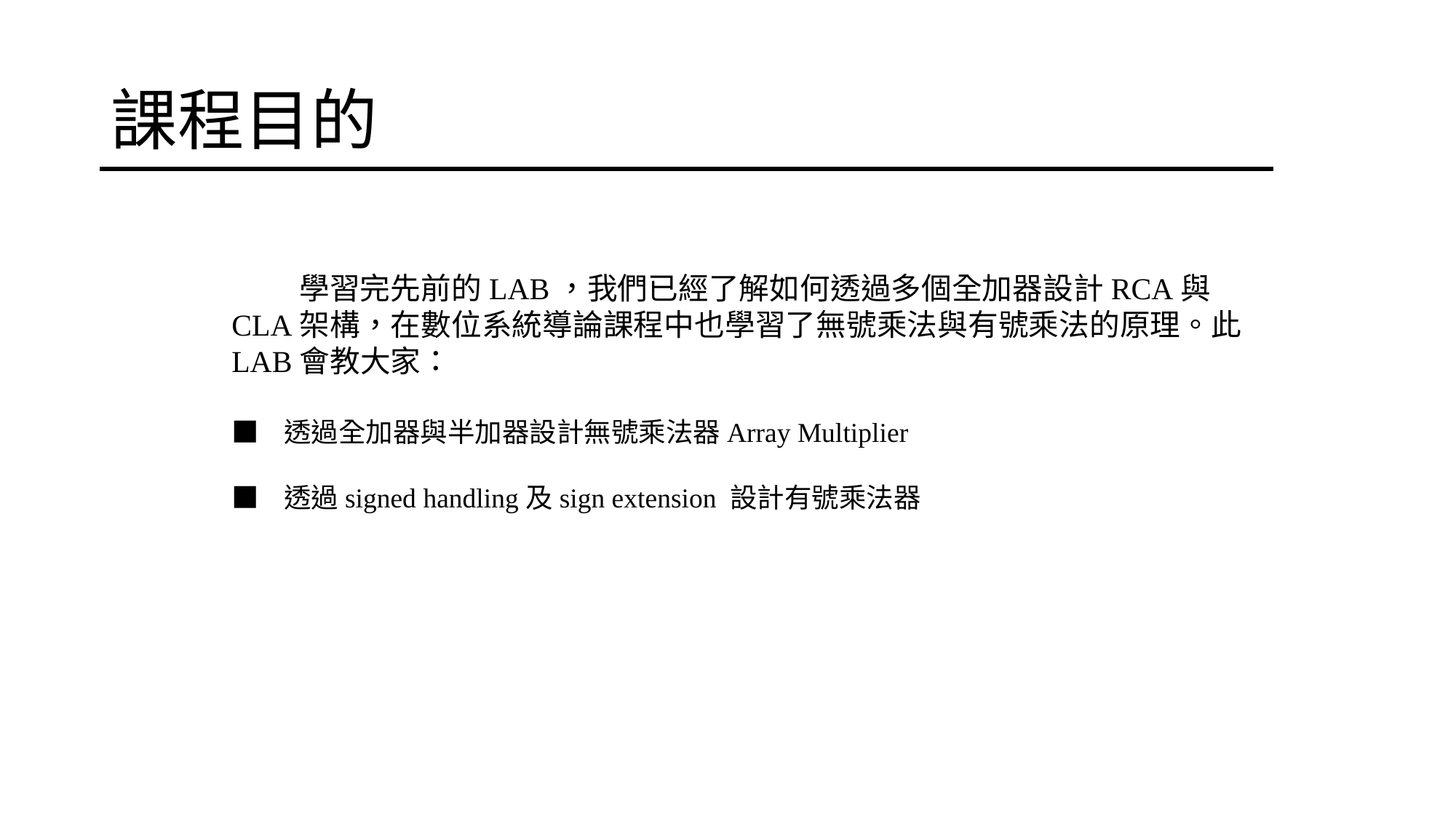

# 課程目的
         學習完先前的LAB，我們已經了解如何透過多個全加器設計RCA與CLA架構，在數位系統導論課程中也學習了無號乘法與有號乘法的原理。此LAB會教大家：

■   透過全加器與半加器設計無號乘法器Array Multiplier

■   透過signed handling及sign extension 設計有號乘法器